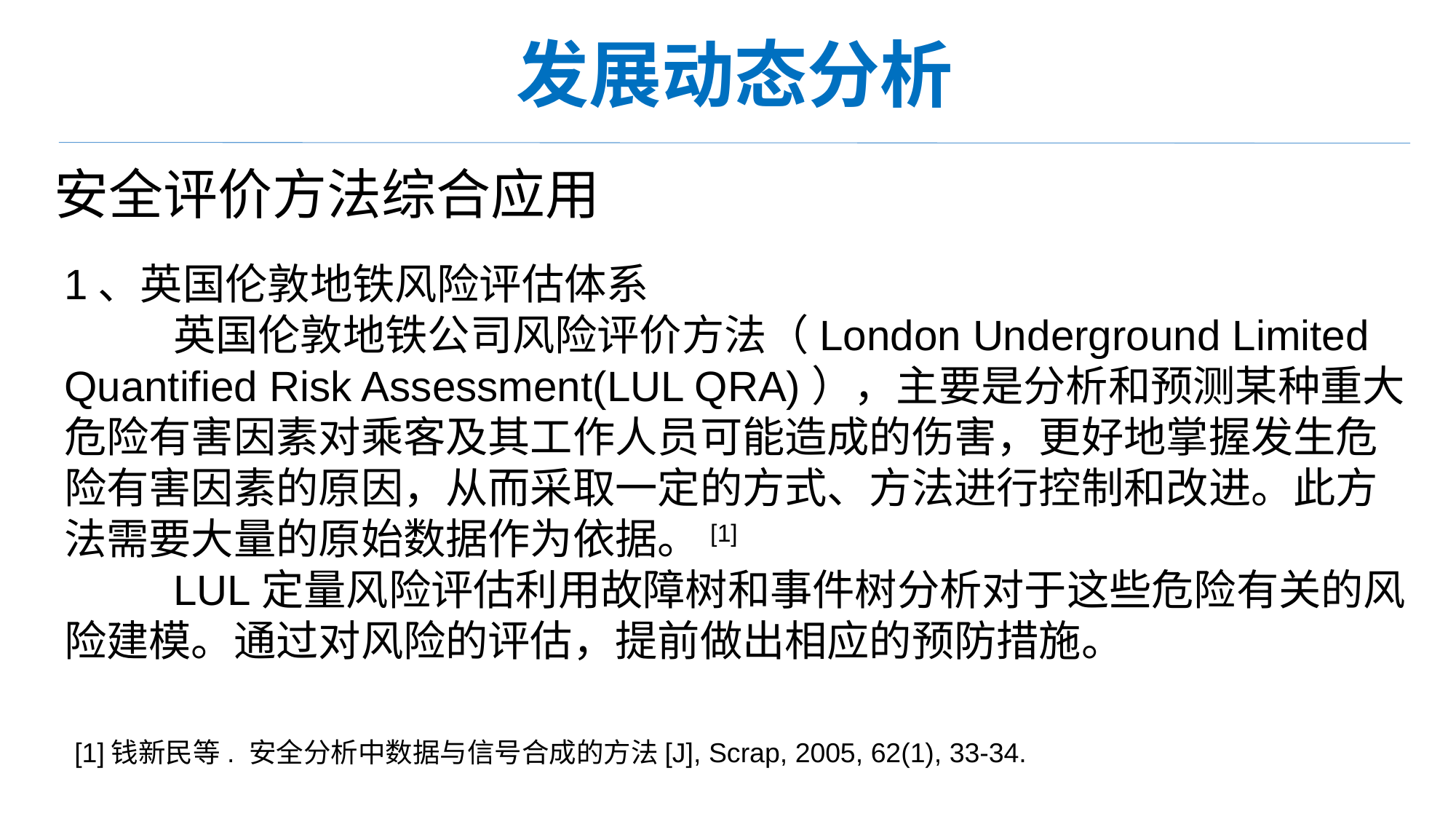

发展动态分析
安全评价方法综合应用
1、英国伦敦地铁风险评估体系
	英国伦敦地铁公司风险评价方法（London Underground Limited Quantified Risk Assessment(LUL QRA)），主要是分析和预测某种重大危险有害因素对乘客及其工作人员可能造成的伤害，更好地掌握发生危险有害因素的原因，从而采取一定的方式、方法进行控制和改进。此方法需要大量的原始数据作为依据。[1]
	LUL定量风险评估利用故障树和事件树分析对于这些危险有关的风险建模。通过对风险的评估，提前做出相应的预防措施。

[1]钱新民等. 安全分析中数据与信号合成的方法[J], Scrap, 2005, 62(1), 33-34.
19